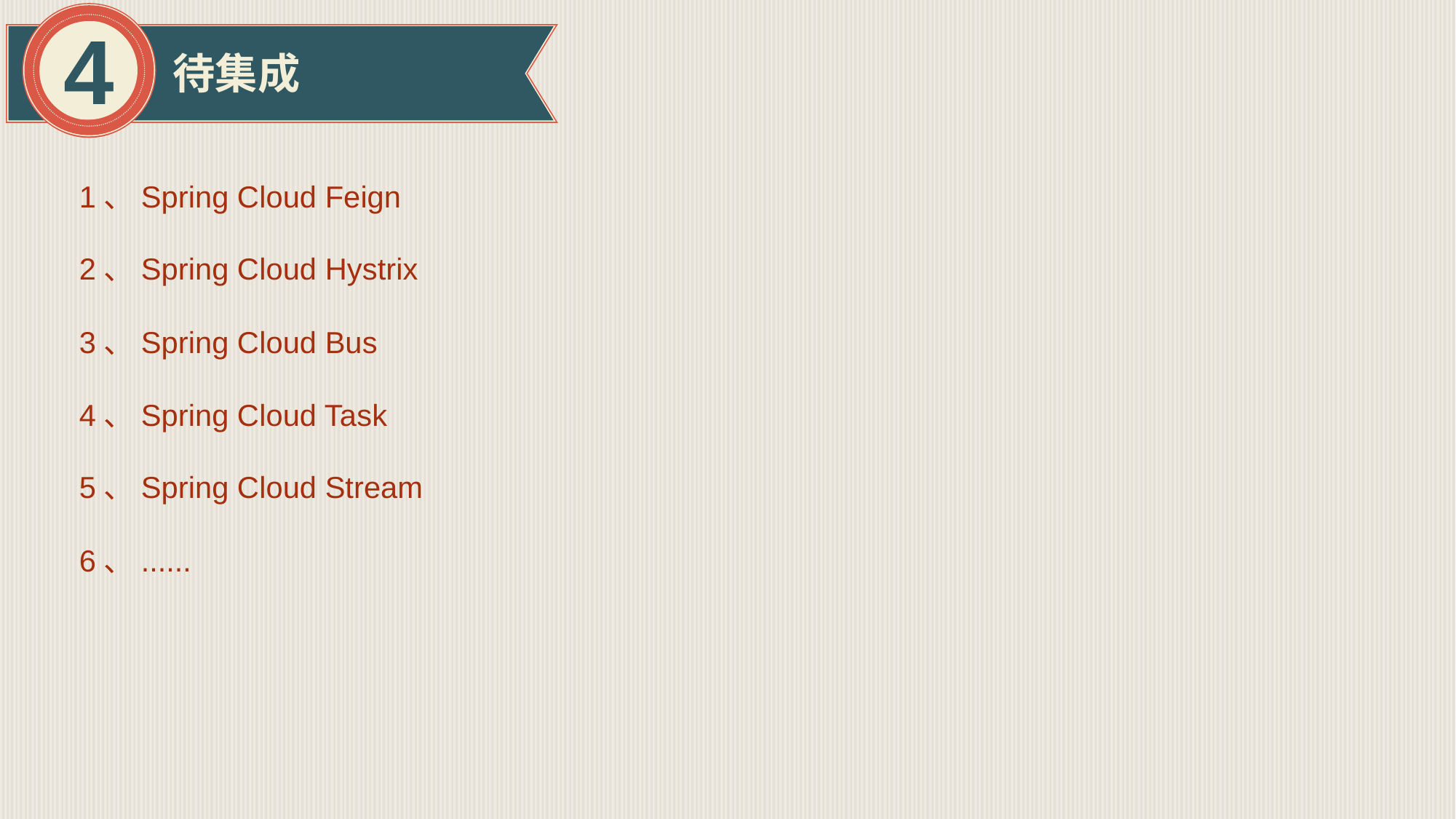

4

待集成

1、Spring Cloud Feign

2、Spring Cloud Hystrix

3、Spring Cloud Bus

4、Spring Cloud Task

5、Spring Cloud Stream

6、......